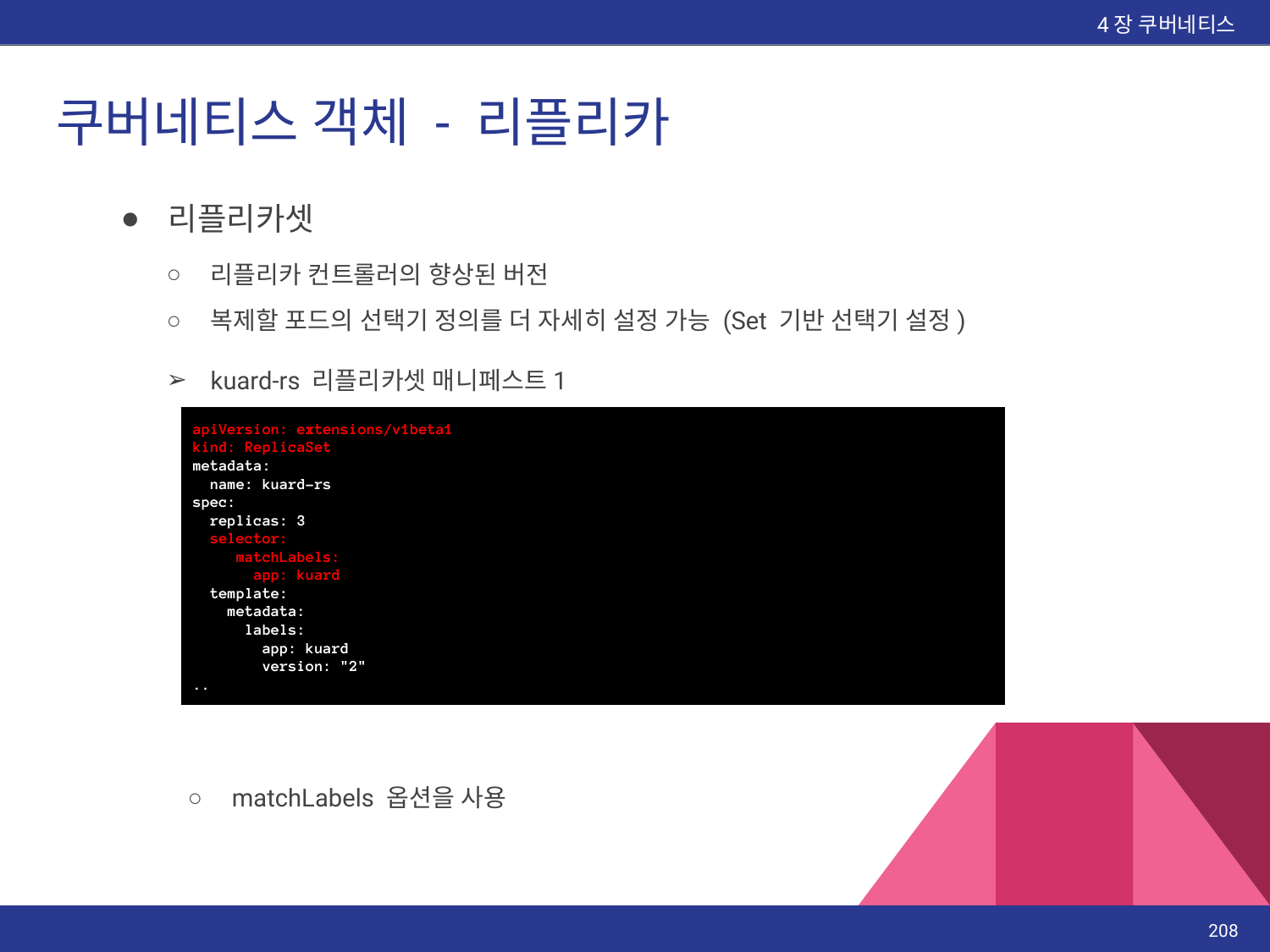

4장 쿠버네티스

# 쿠버네티스 객체 - 리플리카
리플리카셋
리플리카 컨트롤러의 향상된 버전
복제할 포드의 선택기 정의를 더 자세히 설정 가능 (Set 기반 선택기 설정)
kuard-rs 리플리카셋 매니페스트1
| apiVersion: extensions/v1beta1 kind: ReplicaSet metadata: name: kuard-rs spec: replicas: 3 selector: matchLabels: app: kuard template: metadata: labels: app: kuard version: "2" .. |
| --- |
matchLabels 옵션을 사용
208